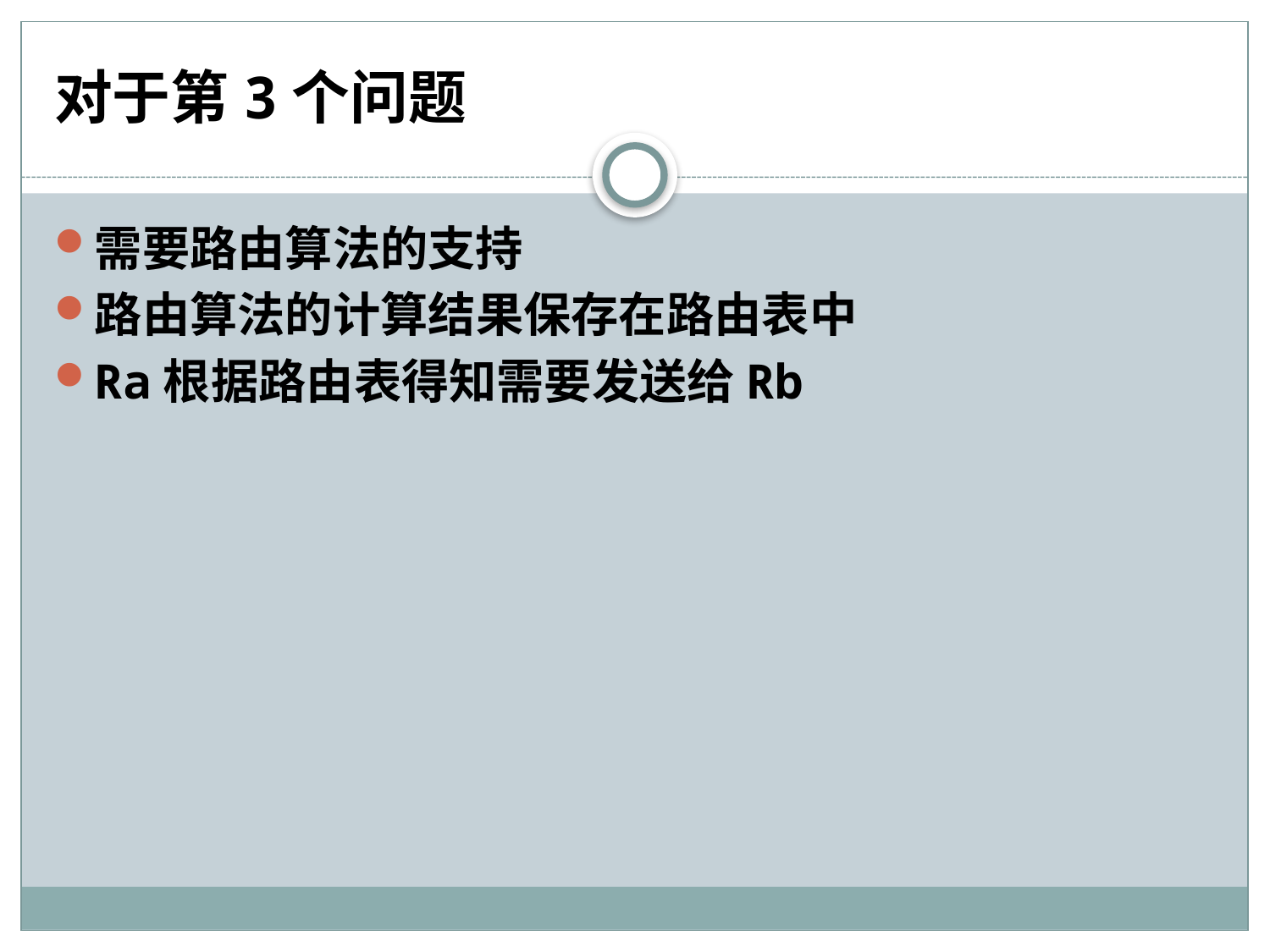

# 对于第3个问题
需要路由算法的支持
路由算法的计算结果保存在路由表中
Ra根据路由表得知需要发送给Rb